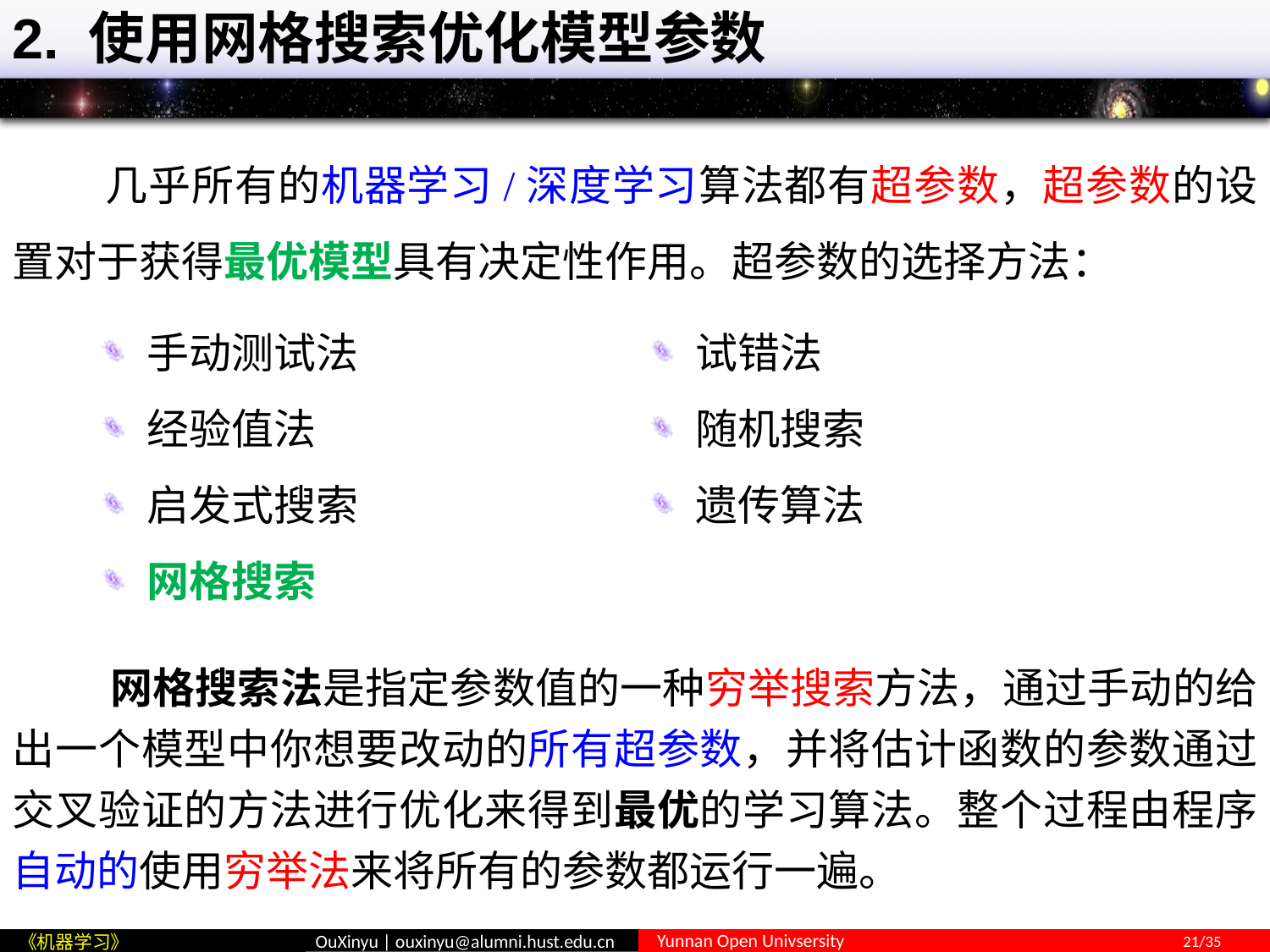

# 2. 使用网格搜索优化模型参数
        几乎所有的机器学习/深度学习算法都有超参数，超参数的设置对于获得最优模型具有决定性作用。超参数的选择方法：

         网格搜索法是指定参数值的一种穷举搜索方法，通过手动的给出一个模型中你想要改动的所有超参数，并将估计函数的参数通过交叉验证的方法进行优化来得到最优的学习算法。整个过程由程序自动的使用穷举法来将所有的参数都运行一遍。

手动测试法
经验值法
启发式搜索
网格搜索
试错法
随机搜索
遗传算法